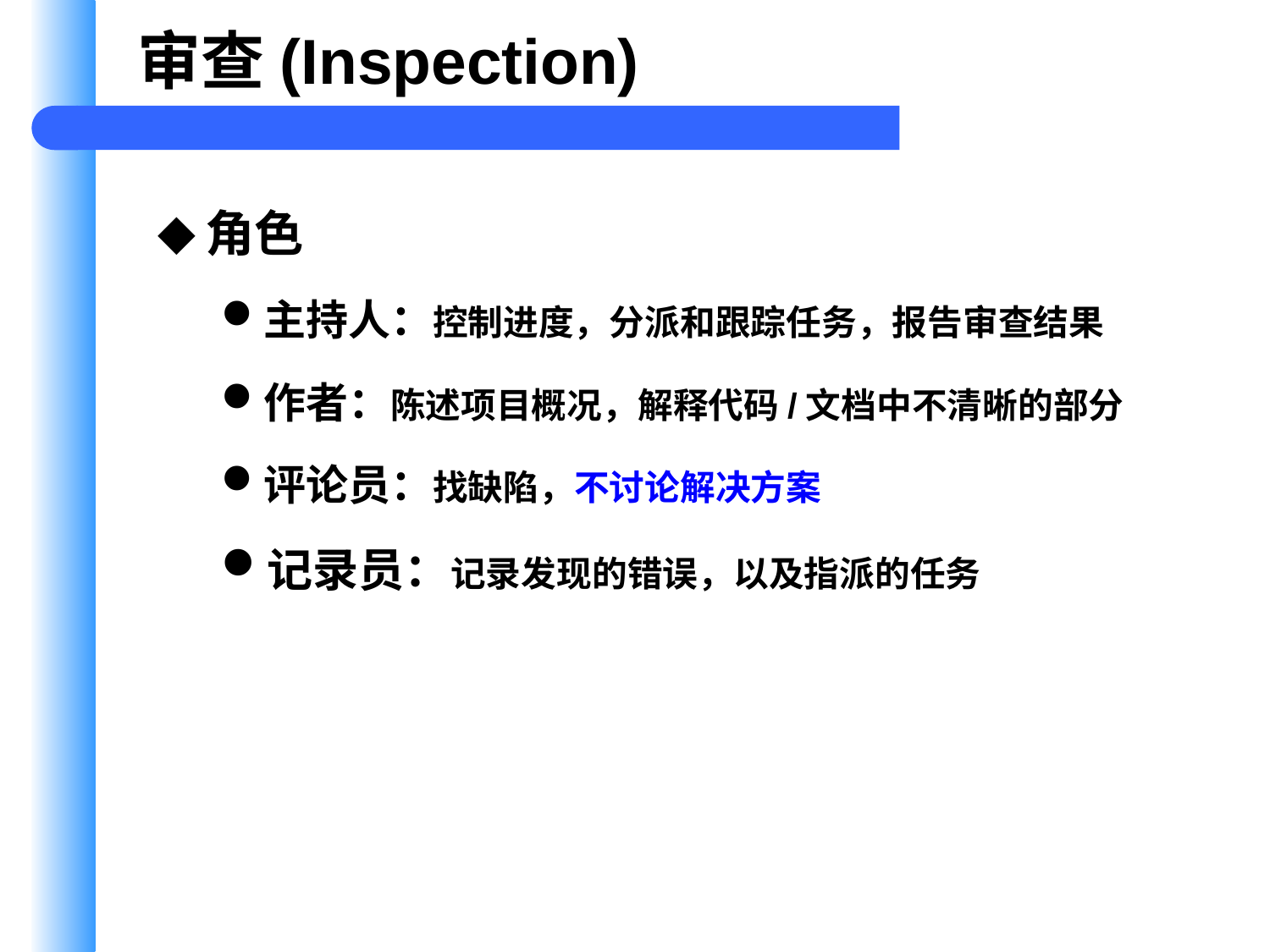

# 审查(Inspection)
角色
主持人：控制进度，分派和跟踪任务，报告审查结果
作者：陈述项目概况，解释代码/文档中不清晰的部分
评论员：找缺陷，不讨论解决方案
记录员：记录发现的错误，以及指派的任务